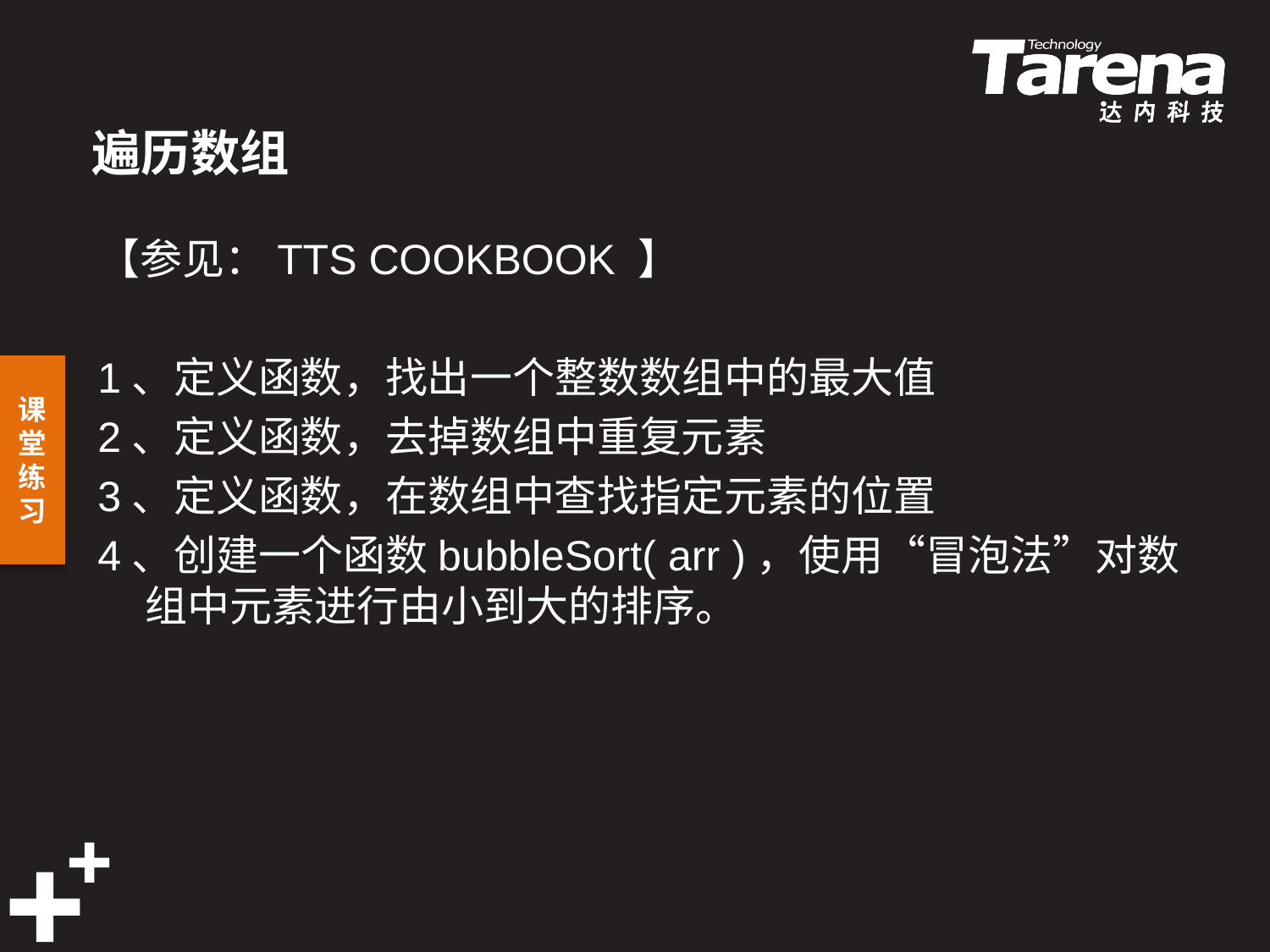

# 遍历数组
【参见：TTS COOKBOOK 】

1、定义函数，找出一个整数数组中的最大值
2、定义函数，去掉数组中重复元素
3、定义函数，在数组中查找指定元素的位置
4、创建一个函数bubbleSort( arr )，使用“冒泡法”对数组中元素进行由小到大的排序。